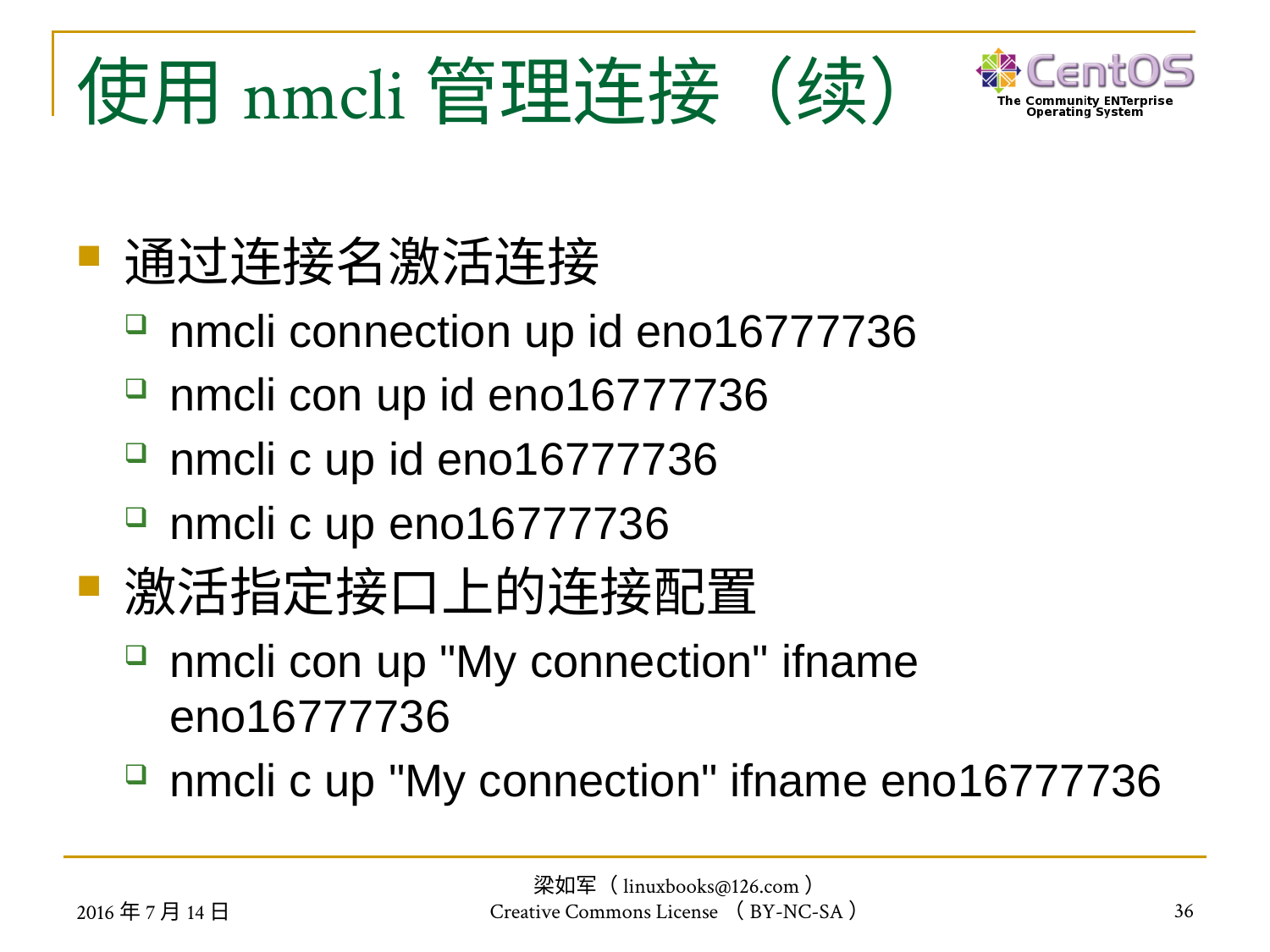

# 使用nmcli管理连接（续）
通过连接名激活连接
nmcli connection up id eno16777736
nmcli con up id eno16777736
nmcli c up id eno16777736
nmcli c up eno16777736
激活指定接口上的连接配置
nmcli con up "My connection" ifname eno16777736
nmcli c up "My connection" ifname eno16777736
梁如军（linuxbooks@126.com）
Creative Commons License（BY-NC-SA）
2016年7月14日
36